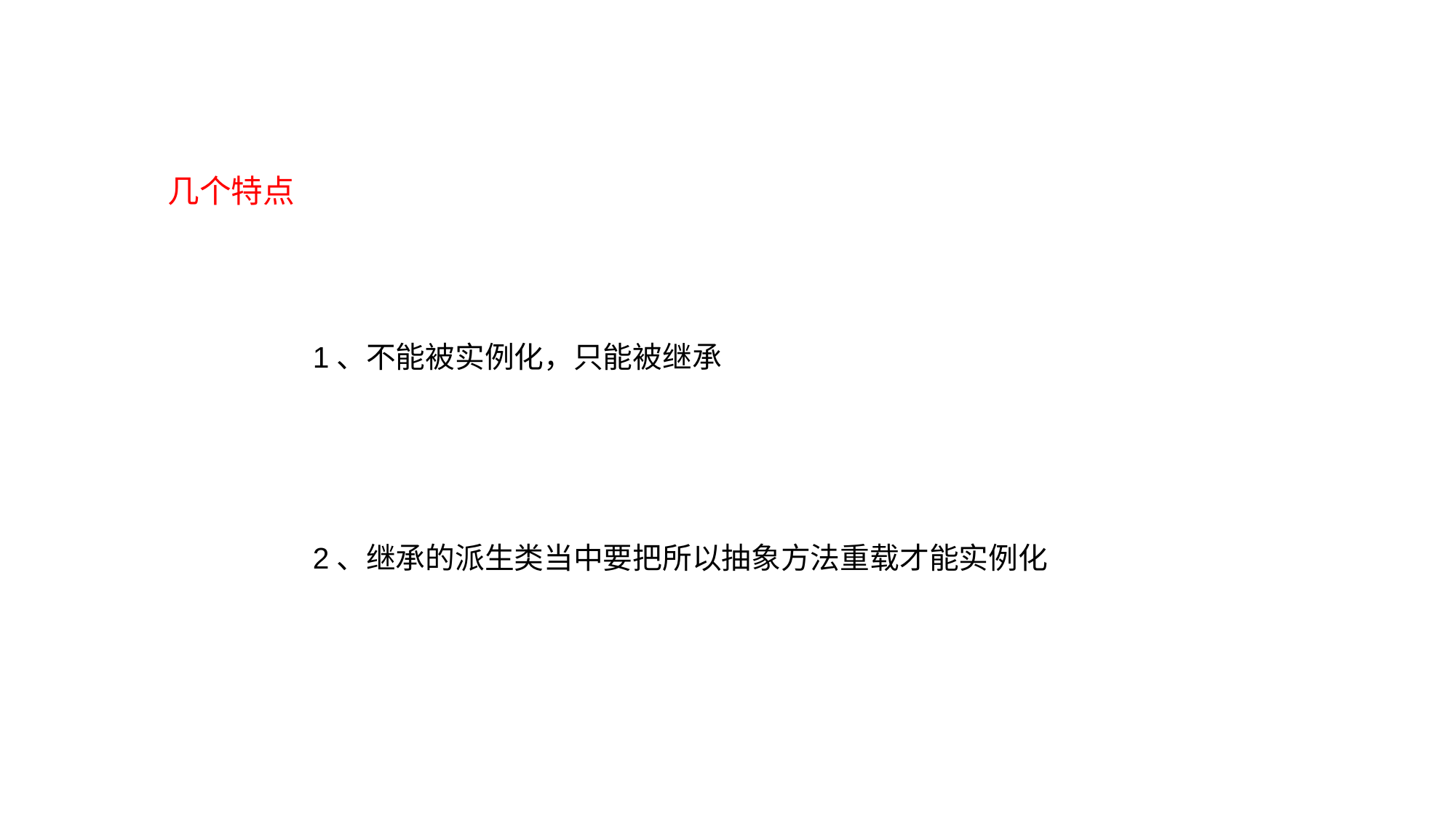

几个特点
1、不能被实例化，只能被继承

2、继承的派生类当中要把所以抽象方法重载才能实例化